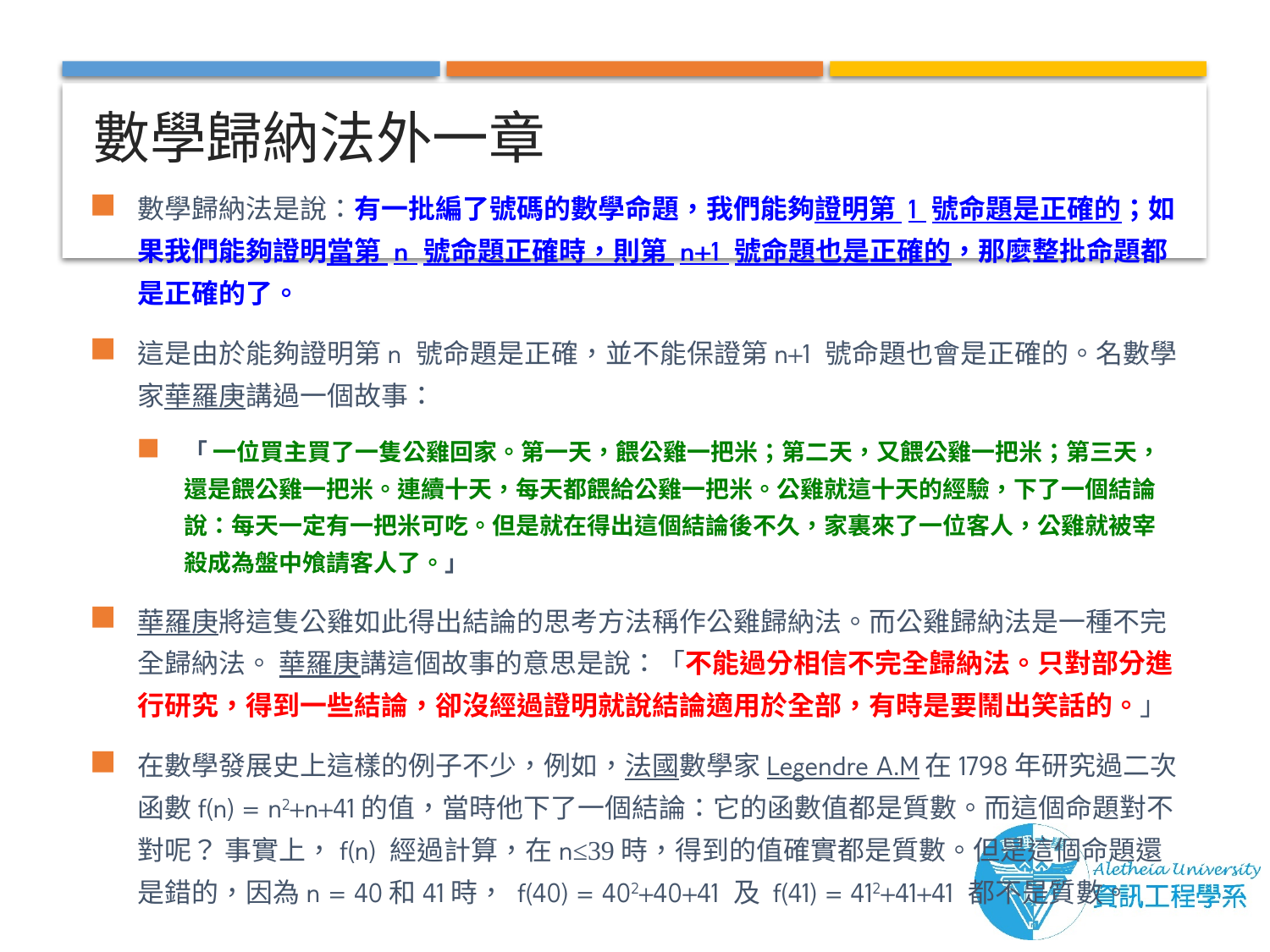

# 數學歸納法外一章
數學歸納法是說：有一批編了號碼的數學命題，我們能夠證明第 1 號命題是正確的；如果我們能夠證明當第 n 號命題正確時，則第 n+1 號命題也是正確的，那麼整批命題都是正確的了。
這是由於能夠證明第n 號命題是正確，並不能保證第n+1 號命題也會是正確的。名數學家華羅庚講過一個故事：
「 一位買主買了一隻公雞回家。第一天，餵公雞一把米；第二天，又餵公雞一把米；第三天，還是餵公雞一把米。連續十天，每天都餵給公雞一把米。公雞就這十天的經驗，下了一個結論說：每天一定有一把米可吃。但是就在得出這個結論後不久，家裏來了一位客人，公雞就被宰殺成為盤中飧請客人了。」
華羅庚將這隻公雞如此得出結論的思考方法稱作公雞歸納法。而公雞歸納法是一種不完全歸納法。 華羅庚講這個故事的意思是說：「不能過分相信不完全歸納法。只對部分進行研究，得到一些結論，卻沒經過證明就說結論適用於全部，有時是要鬧出笑話的。」
在數學發展史上這樣的例子不少，例如，法國數學家Legendre A.M在1798年研究過二次函數f(n) = n2+n+41的值，當時他下了一個結論：它的函數值都是質數。而這個命題對不對呢？ 事實上，f(n) 經過計算，在n≤39時，得到的值確實都是質數。但是這個命題還是錯的，因為n = 40和41時， f(40) = 402+40+41 及 f(41) = 412+41+41 都不是質數。